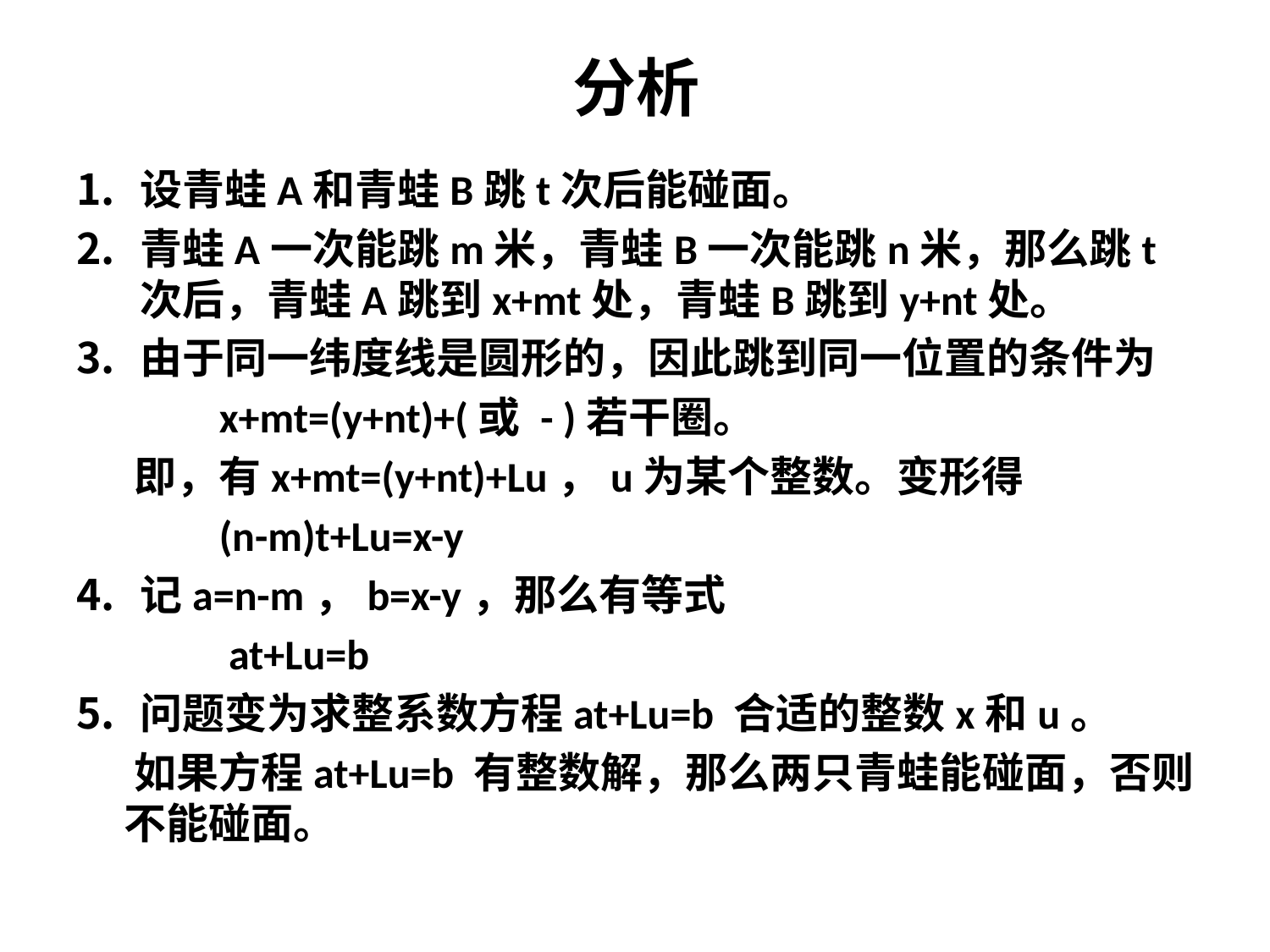

# 分析
设青蛙A和青蛙B跳t次后能碰面。
青蛙A一次能跳m米，青蛙B一次能跳n米，那么跳t次后，青蛙A跳到x+mt处，青蛙B跳到y+nt处。
由于同一纬度线是圆形的，因此跳到同一位置的条件为
               x+mt=(y+nt)+(或 - )若干圈。
     即，有x+mt=(y+nt)+Lu，u为某个整数。变形得
               (n-m)t+Lu=x-y
记a=n-m，b=x-y，那么有等式
                at+Lu=b
问题变为求整系数方程at+Lu=b 合适的整数x和u。
     如果方程at+Lu=b 有整数解，那么两只青蛙能碰面，否则不能碰面。